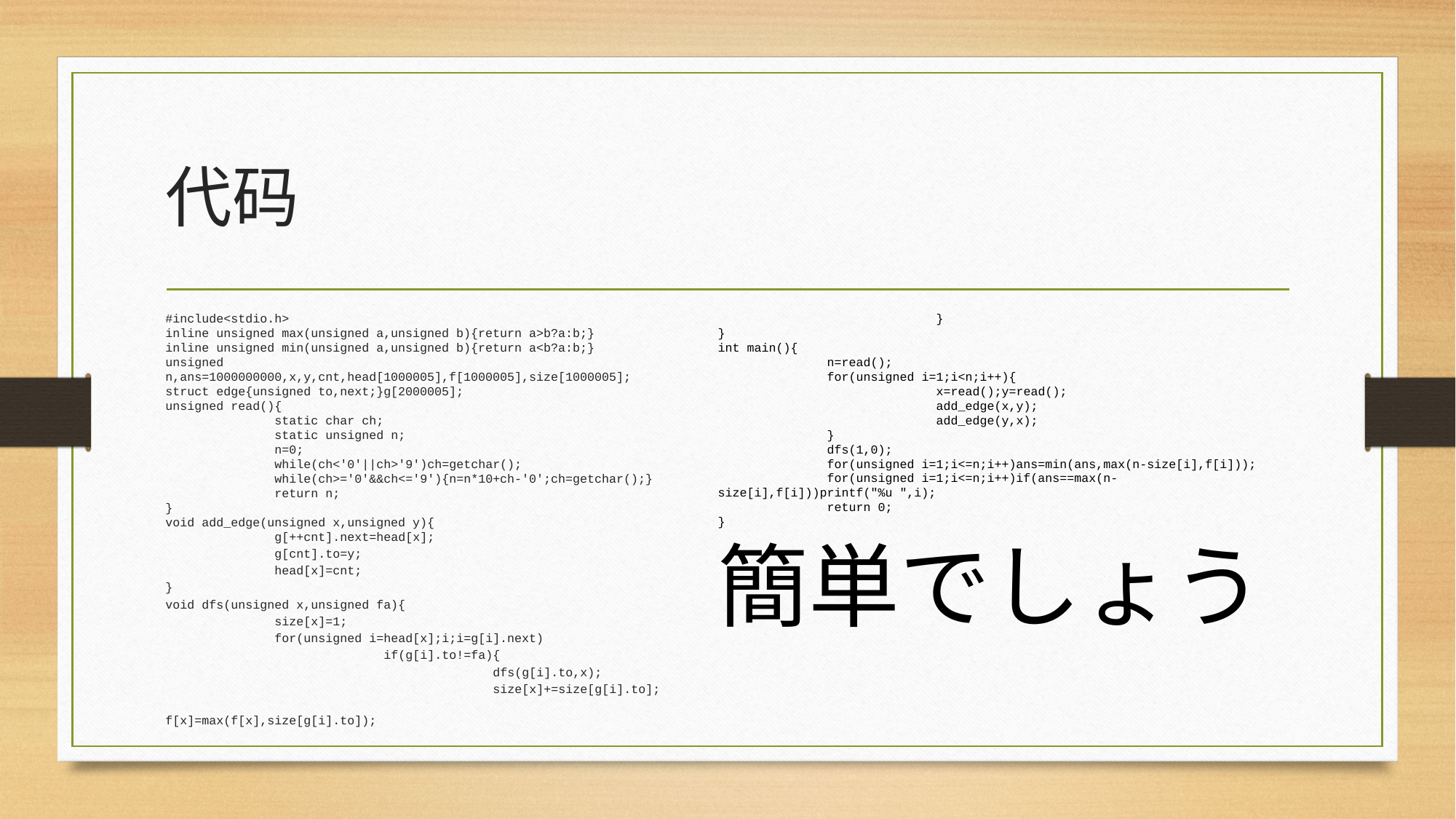

# 代码
#include<stdio.h>
inline unsigned max(unsigned a,unsigned b){return a>b?a:b;}
inline unsigned min(unsigned a,unsigned b){return a<b?a:b;}
unsigned n,ans=1000000000,x,y,cnt,head[1000005],f[1000005],size[1000005];
struct edge{unsigned to,next;}g[2000005];
unsigned read(){
	static char ch;
	static unsigned n;
	n=0;
	while(ch<'0'||ch>'9')ch=getchar();
	while(ch>='0'&&ch<='9'){n=n*10+ch-'0';ch=getchar();}
	return n;
}
void add_edge(unsigned x,unsigned y){
	g[++cnt].next=head[x];
	g[cnt].to=y;
	head[x]=cnt;
}
void dfs(unsigned x,unsigned fa){
	size[x]=1;
	for(unsigned i=head[x];i;i=g[i].next)
		if(g[i].to!=fa){
			dfs(g[i].to,x);
			size[x]+=size[g[i].to];
			f[x]=max(f[x],size[g[i].to]);
		}
}
int main(){
	n=read();
	for(unsigned i=1;i<n;i++){
		x=read();y=read();
		add_edge(x,y);
		add_edge(y,x);
	}
	dfs(1,0);
	for(unsigned i=1;i<=n;i++)ans=min(ans,max(n-size[i],f[i]));
	for(unsigned i=1;i<=n;i++)if(ans==max(n-size[i],f[i]))printf("%u ",i);
	return 0;
}
簡単でしょう